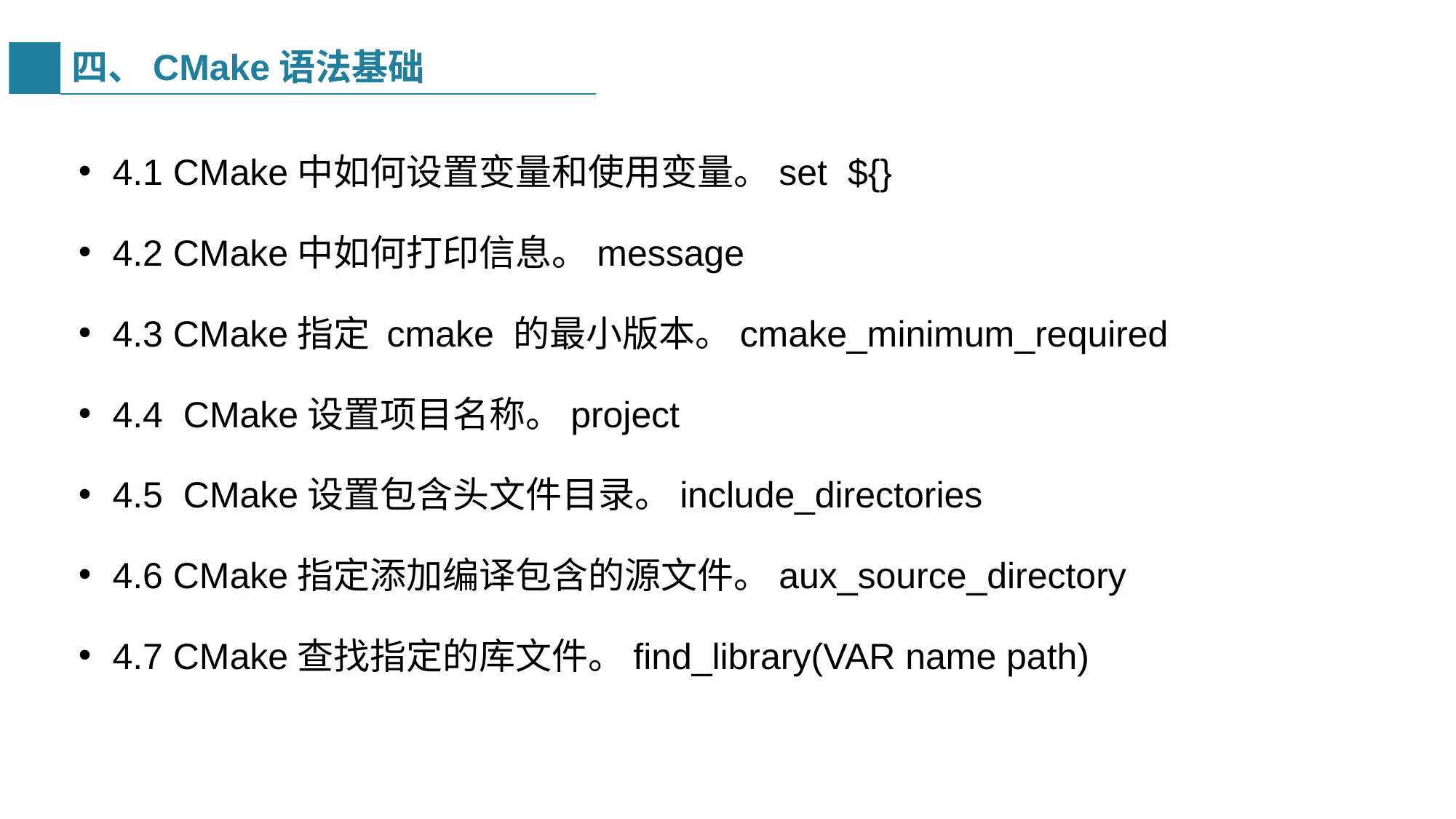

# 四、CMake语法基础
4.1 CMake中如何设置变量和使用变量。set  ${}
4.2 CMake中如何打印信息。message
4.3 CMake指定 cmake 的最小版本。cmake_minimum_required
4.4  CMake设置项目名称。project
4.5  CMake设置包含头文件目录。include_directories
4.6 CMake指定添加编译包含的源文件。aux_source_directory
4.7 CMake查找指定的库文件。find_library(VAR name path)
10